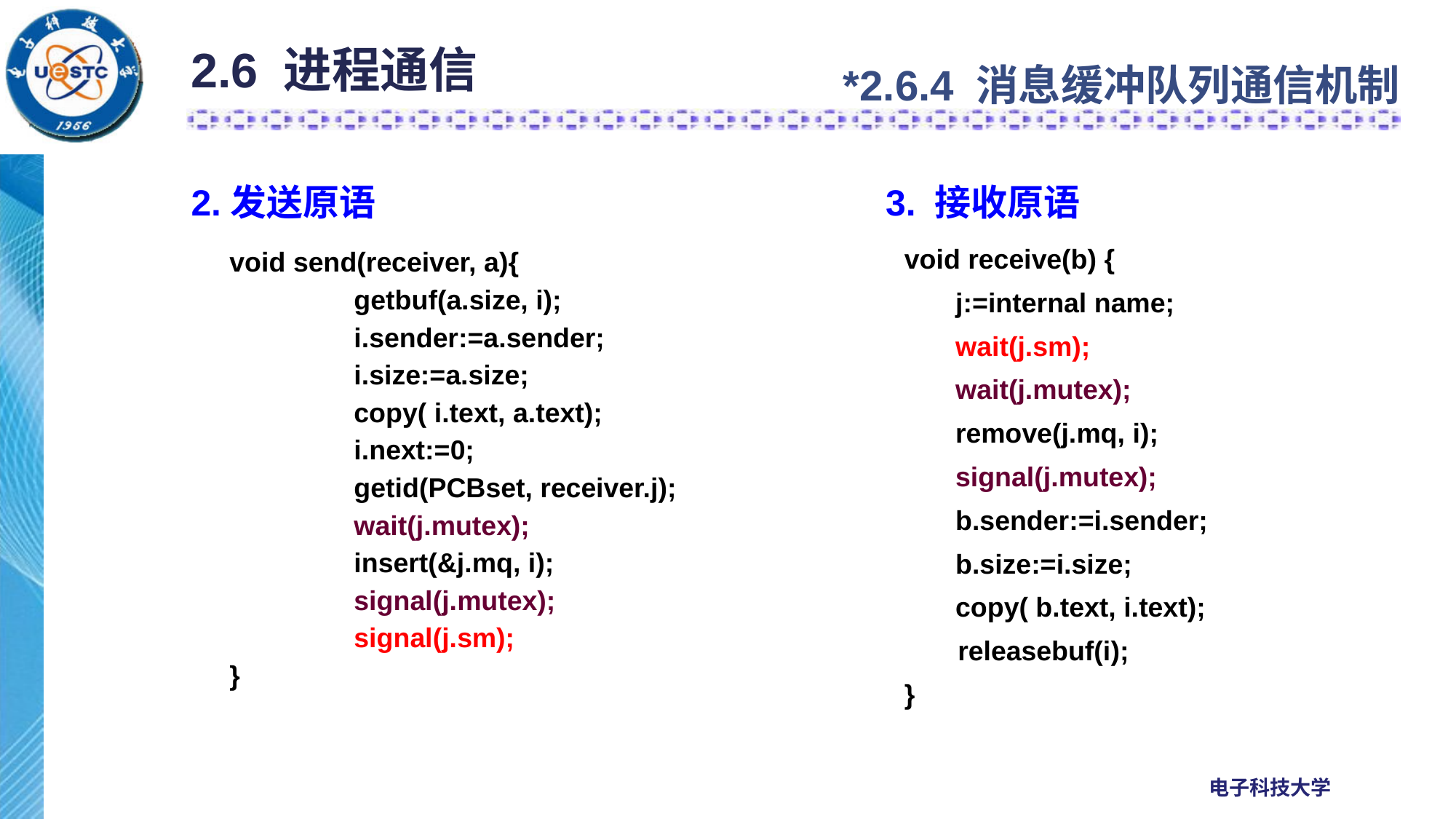

2.6 进程通信
*2.6.4 消息缓冲队列通信机制
2.发送原语
void send(receiver, a){
	  getbuf(a.size, i);
	  i.sender:=a.sender;
	  i.size:=a.size;
	  copy( i.text, a.text);
	  i.next:=0;
	  getid(PCBset, receiver.j);
	  wait(j.mutex);
	  insert(&j.mq, i);
	  signal(j.mutex);
	  signal(j.sm);
}
3. 接收原语
void receive(b) {
	    j:=internal name;
	    wait(j.sm);
	    wait(j.mutex);
	    remove(j.mq, i);
	    signal(j.mutex);
	    b.sender:=i.sender;
	    b.size:=i.size;
	    copy( b.text, i.text);
       releasebuf(i);
}